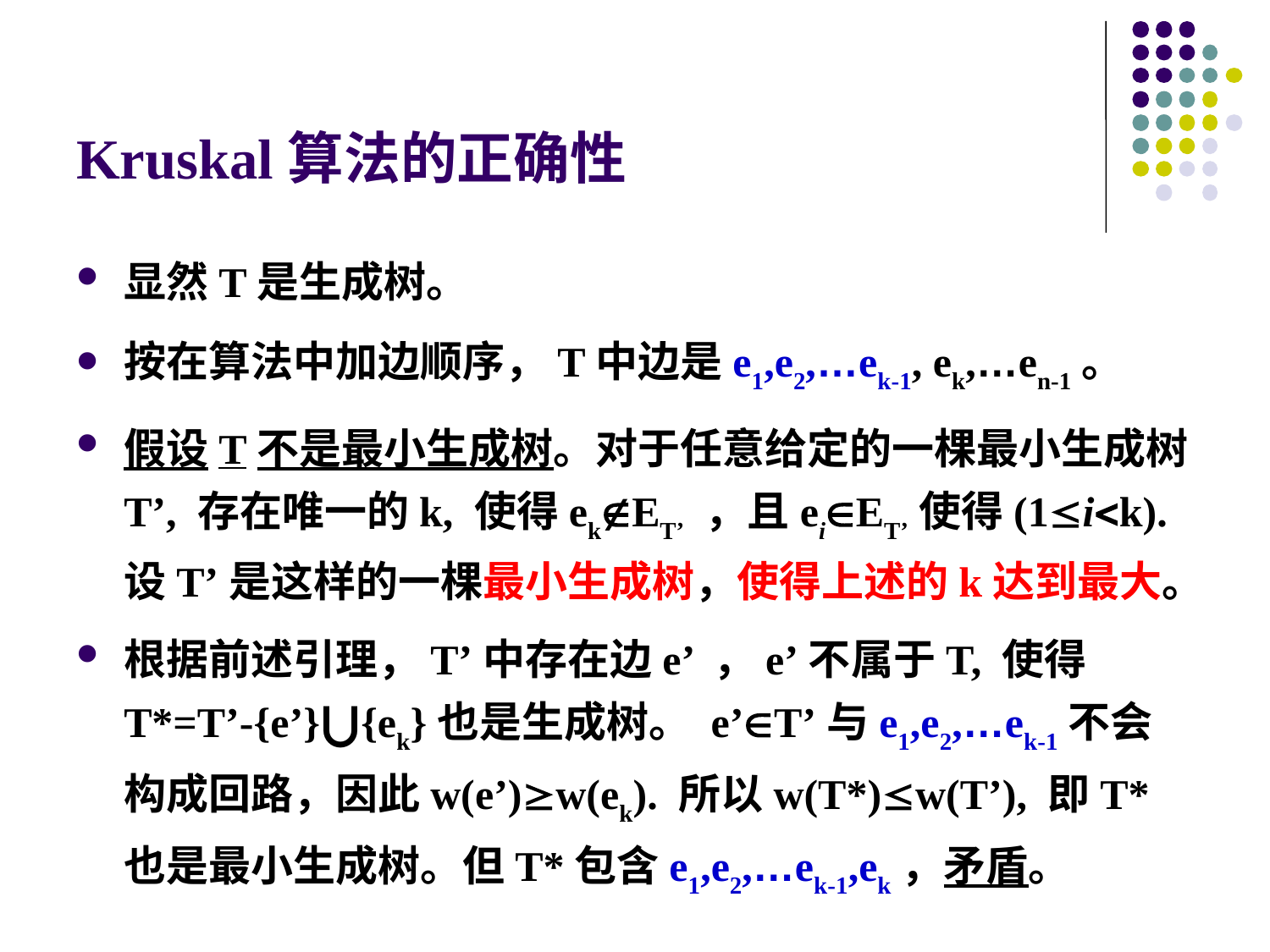

# Kruskal算法的正确性
显然T是生成树。
按在算法中加边顺序，T中边是e1,e2,…ek-1, ek,…en-1。
假设T不是最小生成树。对于任意给定的一棵最小生成树T’, 存在唯一的k, 使得ek∉ET’ ，且ei∈ET’使得(1≤i<k). 设T’是这样的一棵最小生成树，使得上述的k达到最大。
根据前述引理，T’中存在边e’ ，e’不属于T, 使得T*=T’-{e’}⋃{ek}也是生成树。 e’∈T’与e1,e2,…ek-1不会构成回路，因此w(e’)≥w(ek). 所以w(T*)≤w(T’), 即T*也是最小生成树。但T*包含e1,e2,…ek-1,ek，矛盾。